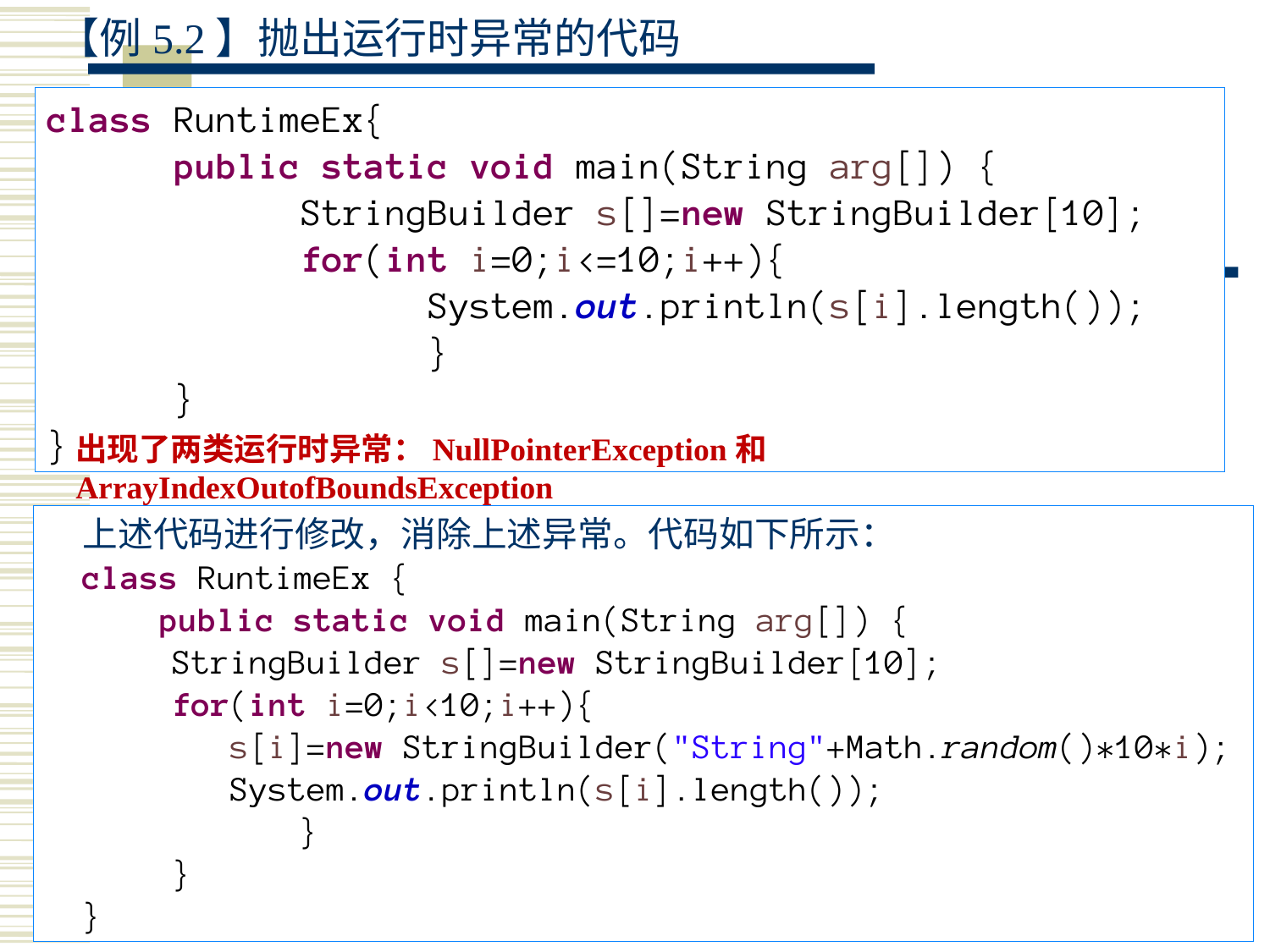

【例5.2】抛出运行时异常的代码
class RuntimeEx{
	public static void main(String arg[]) {
		StringBuilder s[]=new StringBuilder[10];
		for(int i=0;i<=10;i++){
			System.out.println(s[i].length());
			}
	}
}
出现了两类运行时异常：NullPointerException和ArrayIndexOutofBoundsException
上述代码进行修改，消除上述异常。代码如下所示：
class RuntimeEx {
    public static void main(String arg[]) {
	StringBuilder s[]=new StringBuilder[10];
	for(int i=0;i<10;i++){
	   s[i]=new StringBuilder("String"+Math.random()*10*i);
	   System.out.println(s[i].length());
		}
	}
}